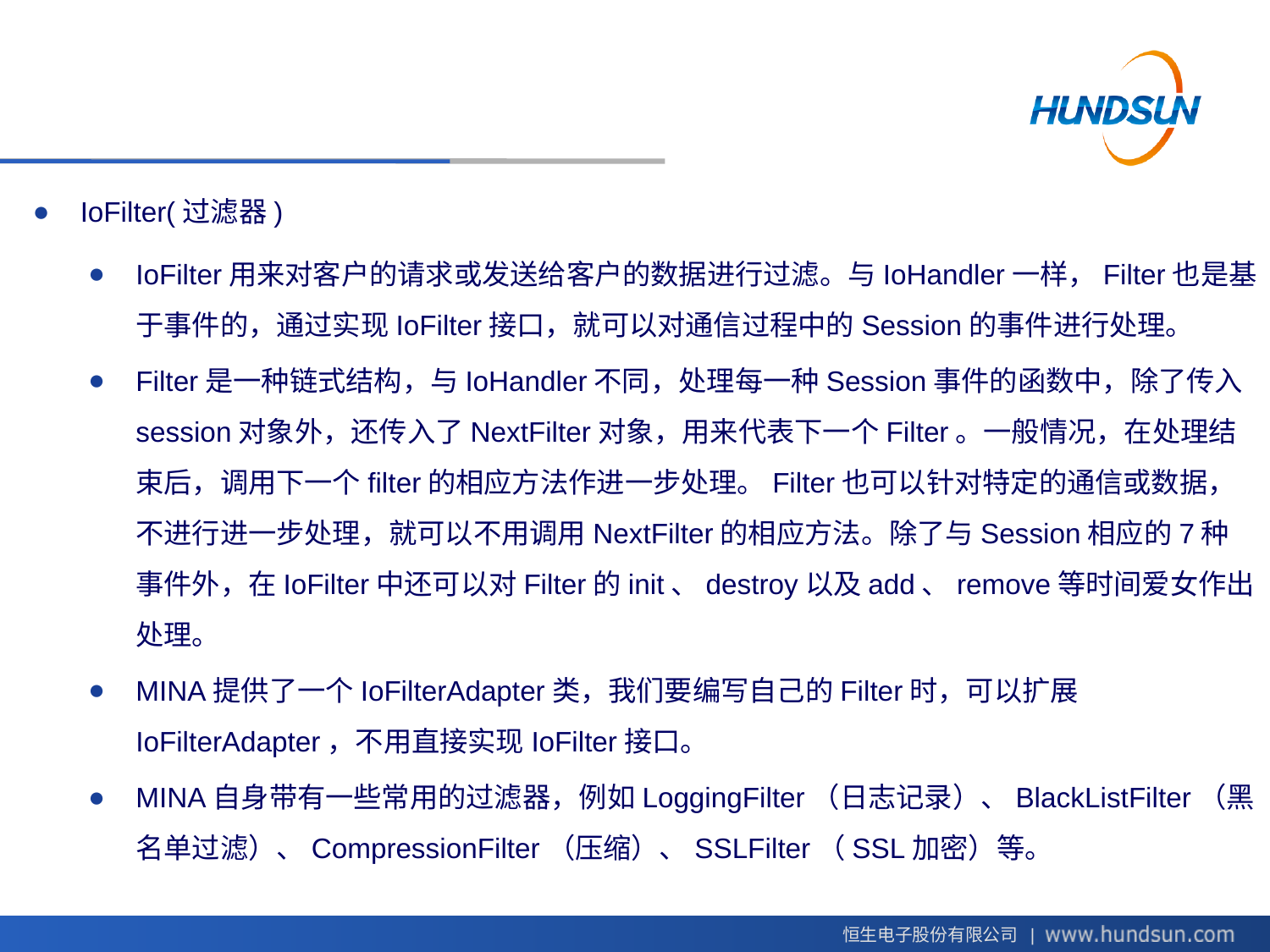

#
IoFilter(过滤器)
IoFilter用来对客户的请求或发送给客户的数据进行过滤。与IoHandler一样，Filter也是基于事件的，通过实现IoFilter接口，就可以对通信过程中的Session的事件进行处理。
Filter是一种链式结构，与IoHandler不同，处理每一种Session事件的函数中，除了传入session对象外，还传入了NextFilter对象，用来代表下一个Filter。一般情况，在处理结束后，调用下一个filter的相应方法作进一步处理。Filter也可以针对特定的通信或数据，不进行进一步处理，就可以不用调用NextFilter的相应方法。除了与Session相应的7种事件外，在IoFilter中还可以对Filter的init、destroy以及add、remove等时间爱女作出处理。
MINA提供了一个IoFilterAdapter类，我们要编写自己的Filter时，可以扩展IoFilterAdapter，不用直接实现IoFilter接口。
MINA自身带有一些常用的过滤器，例如LoggingFilter（日志记录）、BlackListFilter（黑名单过滤）、CompressionFilter（压缩）、SSLFilter（SSL加密）等。